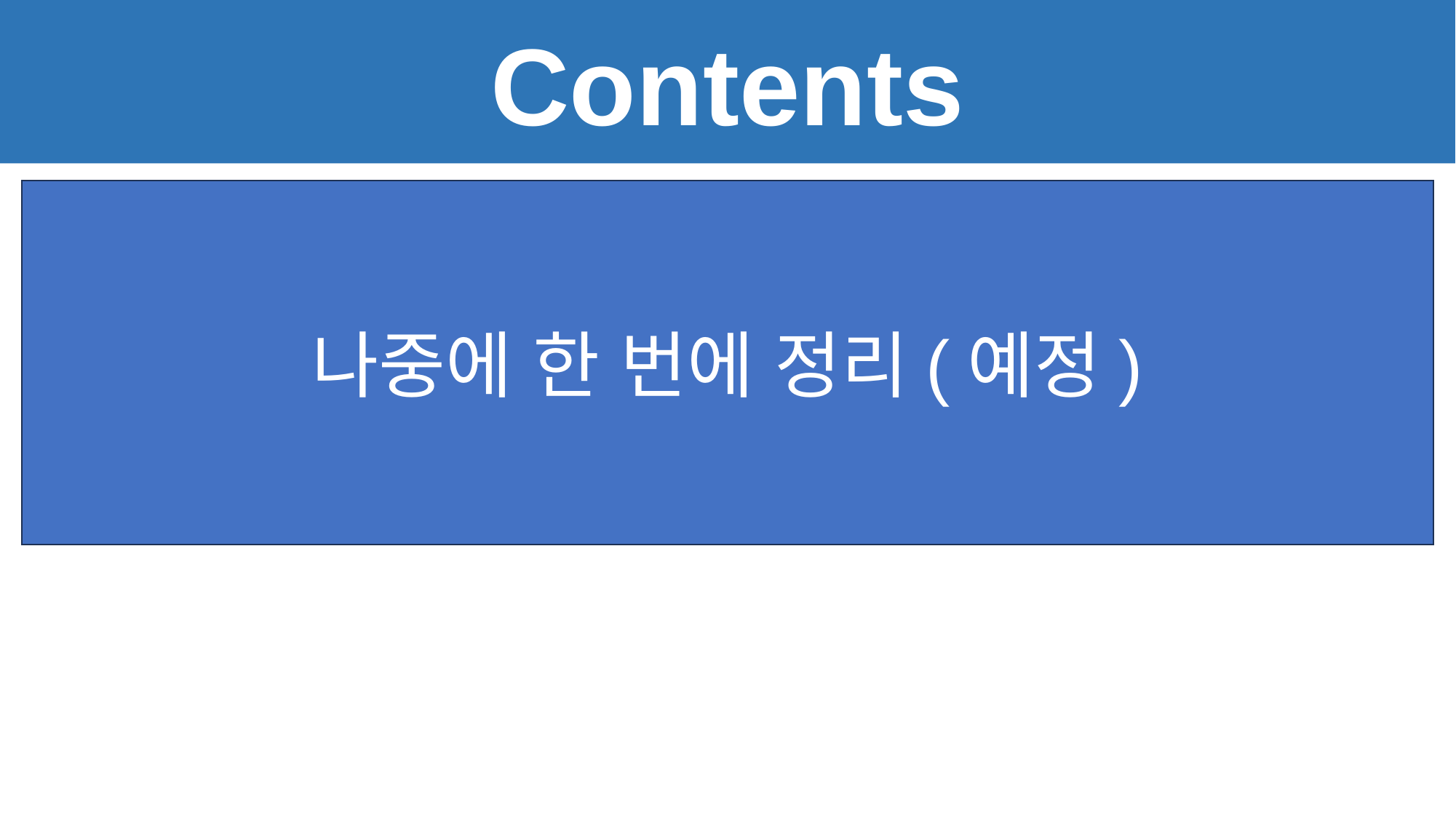

Contents
Linear System
Least Squares
Eigenvectors & Eigenvalues
Singular Value Decomposition
Derivative of Multi-variable Function
Matrix Algebra
Matrix Decompositions
.....
나중에 한 번에 정리(예정)